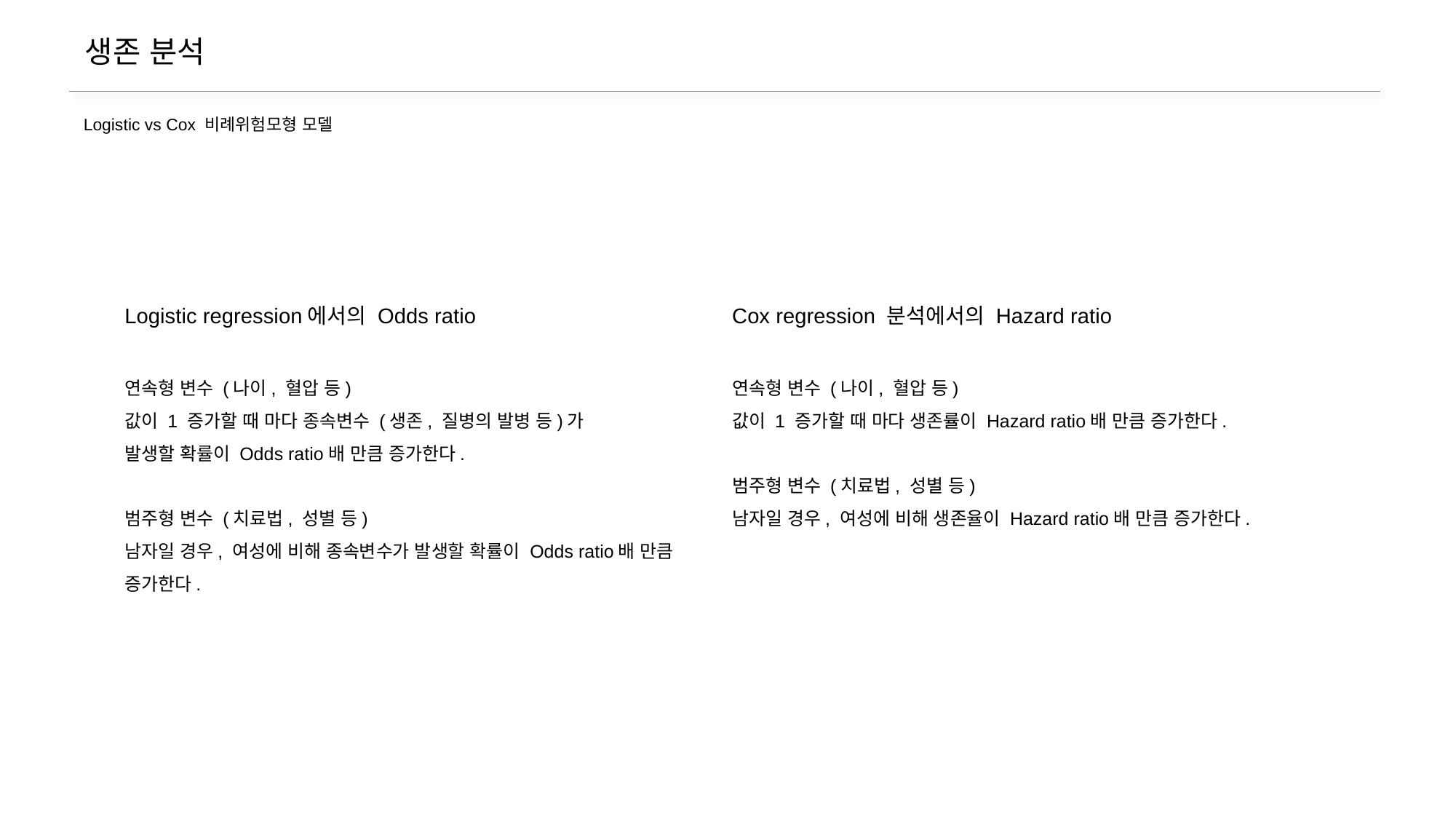

생존 분석
Logistic vs Cox 비례위험모형 모델
Logistic regression에서의 Odds ratio

연속형 변수 (나이, 혈압 등)
값이 1 증가할 때 마다 종속변수 (생존, 질병의 발병 등)가
발생할 확률이 Odds ratio배 만큼 증가한다.

범주형 변수 (치료법, 성별 등)
남자일 경우, 여성에 비해 종속변수가 발생할 확률이 Odds ratio배 만큼 증가한다.
Cox regression 분석에서의 Hazard ratio

연속형 변수 (나이, 혈압 등)
값이 1 증가할 때 마다 생존률이 Hazard ratio배 만큼 증가한다.

범주형 변수 (치료법, 성별 등)
남자일 경우, 여성에 비해 생존율이 Hazard ratio배 만큼 증가한다.